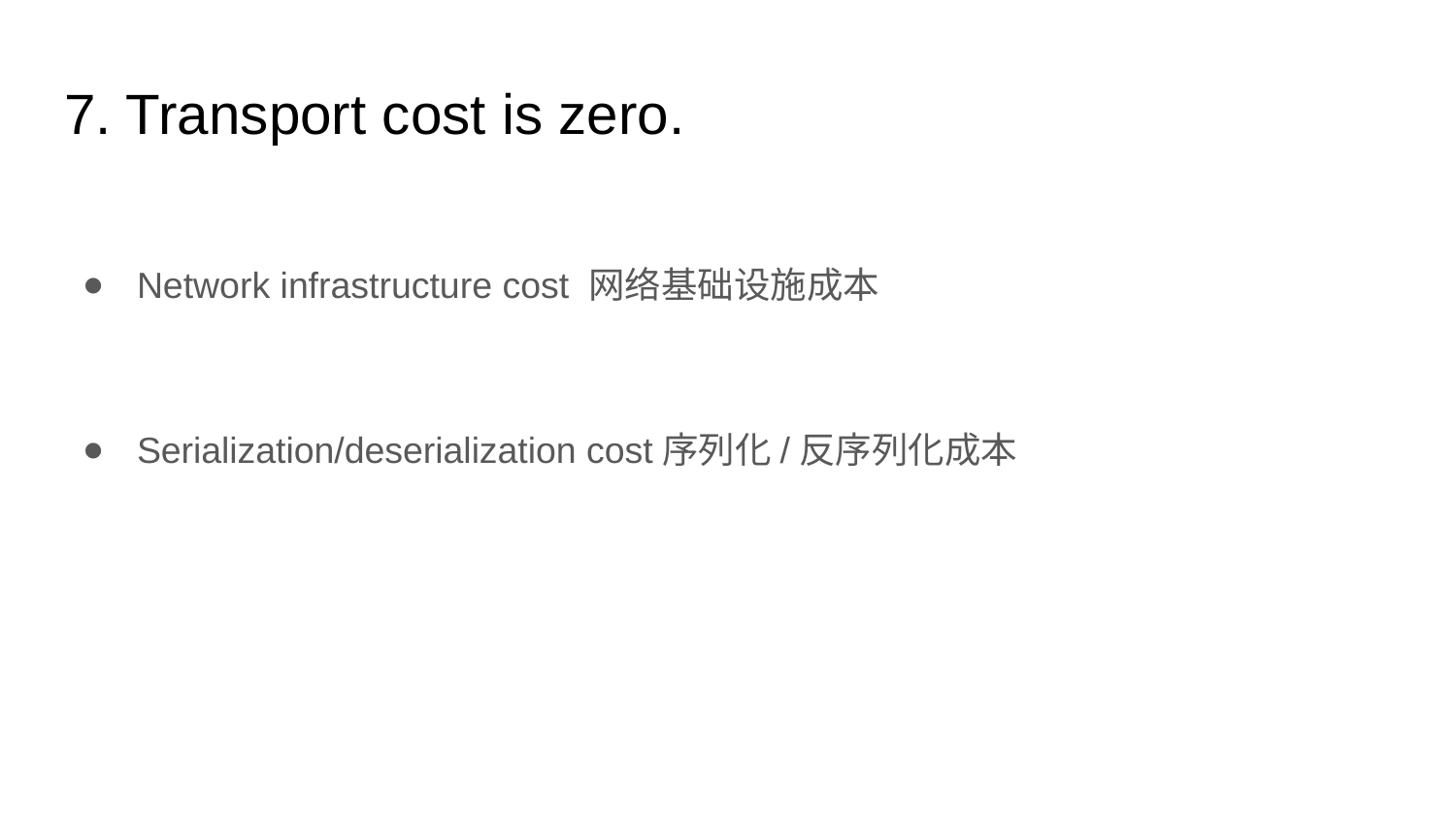

# 7. Transport cost is zero.
Network infrastructure cost 网络基础设施成本

Serialization/deserialization cost序列化/反序列化成本